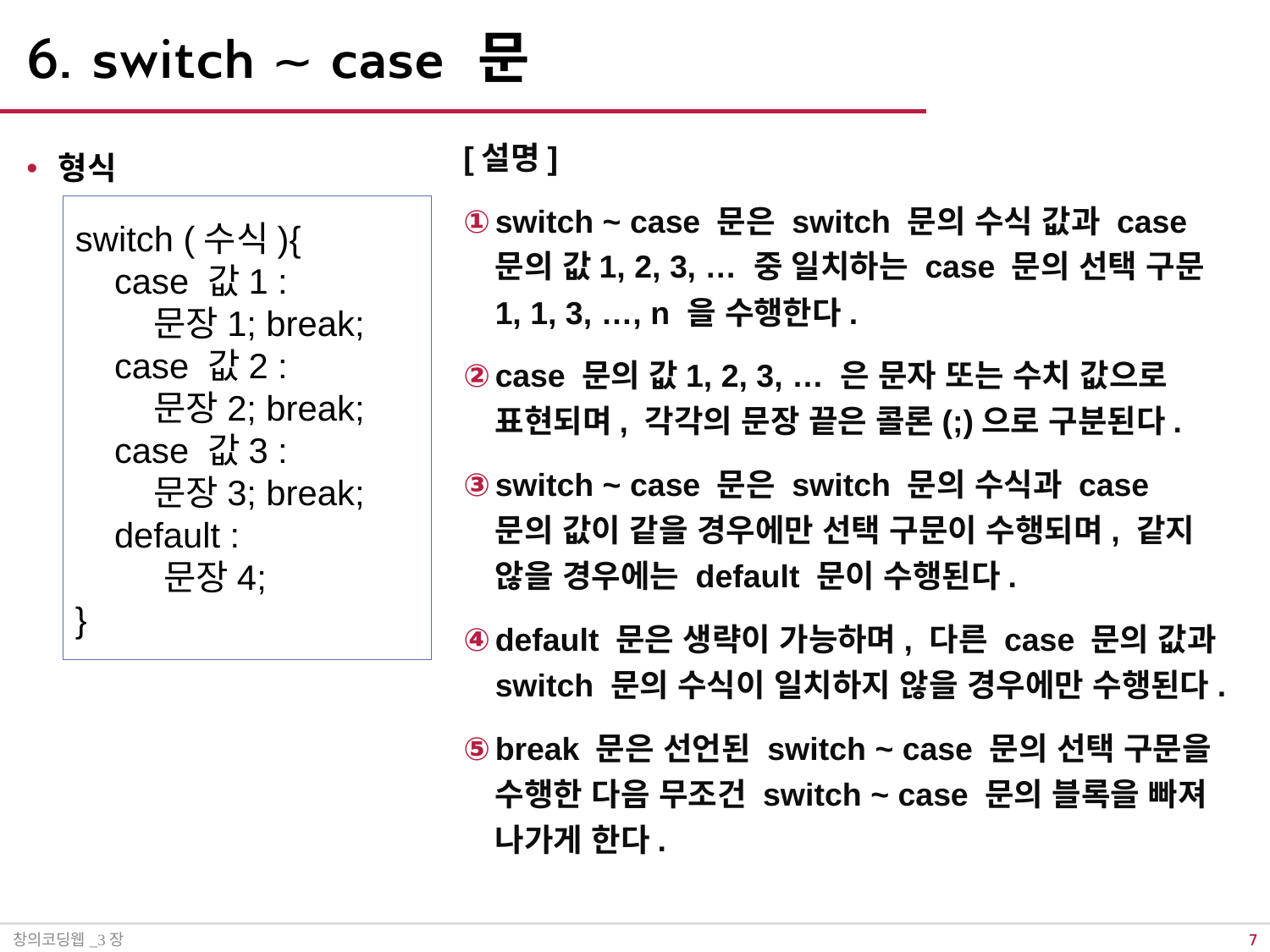

# 6. switch ~ case 문
[설명]
switch ~ case 문은 switch 문의 수식 값과 case 문의 값1, 2, 3, … 중 일치하는 case 문의 선택 구문1, 1, 3, …, n 을 수행한다.
case 문의 값1, 2, 3, … 은 문자 또는 수치 값으로 표현되며, 각각의 문장 끝은 콜론(;)으로 구분된다.
switch ~ case 문은 switch 문의 수식과 case 문의 값이 같을 경우에만 선택 구문이 수행되며, 같지 않을 경우에는 default 문이 수행된다.
default 문은 생략이 가능하며, 다른 case 문의 값과 switch 문의 수식이 일치하지 않을 경우에만 수행된다.
break 문은 선언된 switch ~ case 문의 선택 구문을 수행한 다음 무조건 switch ~ case 문의 블록을 빠져 나가게 한다.
형식

switch (수식){
    case 값1 :
       문장1; break;
    case 값2 :
       문장2; break;
    case 값3 :
       문장3; break;
    default :
        문장4;
}

창의코딩웹_3장
7